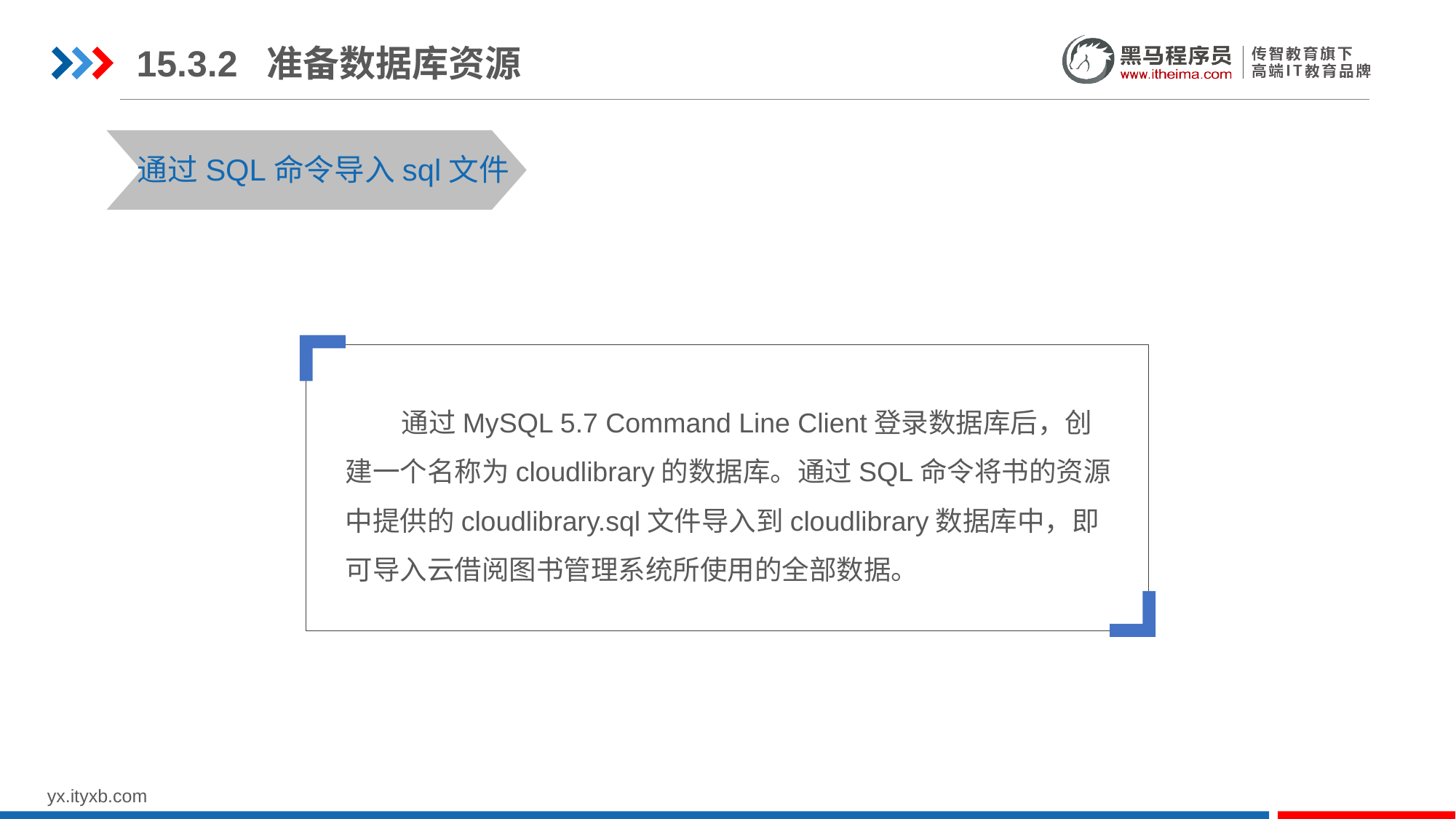

15.3.2  准备数据库资源

通过SQL命令导入sql文件

        通过MySQL 5.7 Command Line Client登录数据库后，创建一个名称为cloudlibrary的数据库。通过SQL命令将书的资源中提供的cloudlibrary.sql文件导入到cloudlibrary数据库中，即可导入云借阅图书管理系统所使用的全部数据。